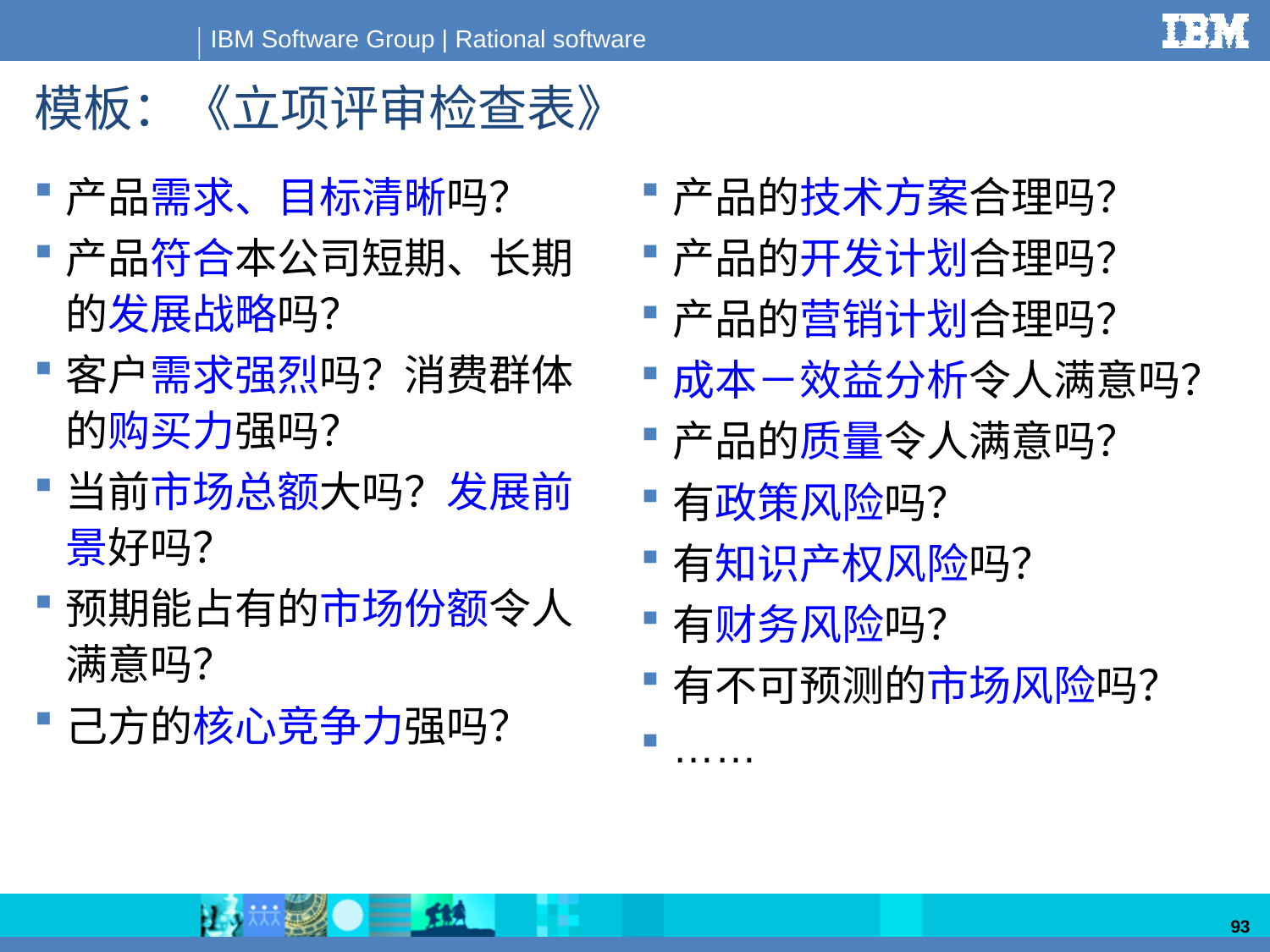

# 模板：《立项评审检查表》
产品的技术方案合理吗？
产品的开发计划合理吗？
产品的营销计划合理吗？
成本－效益分析令人满意吗？
产品的质量令人满意吗？
有政策风险吗？
有知识产权风险吗？
有财务风险吗？
有不可预测的市场风险吗？
……

产品需求、目标清晰吗？
产品符合本公司短期、长期的发展战略吗？
客户需求强烈吗？消费群体的购买力强吗？
当前市场总额大吗？发展前景好吗？
预期能占有的市场份额令人满意吗？
己方的核心竞争力强吗？
93